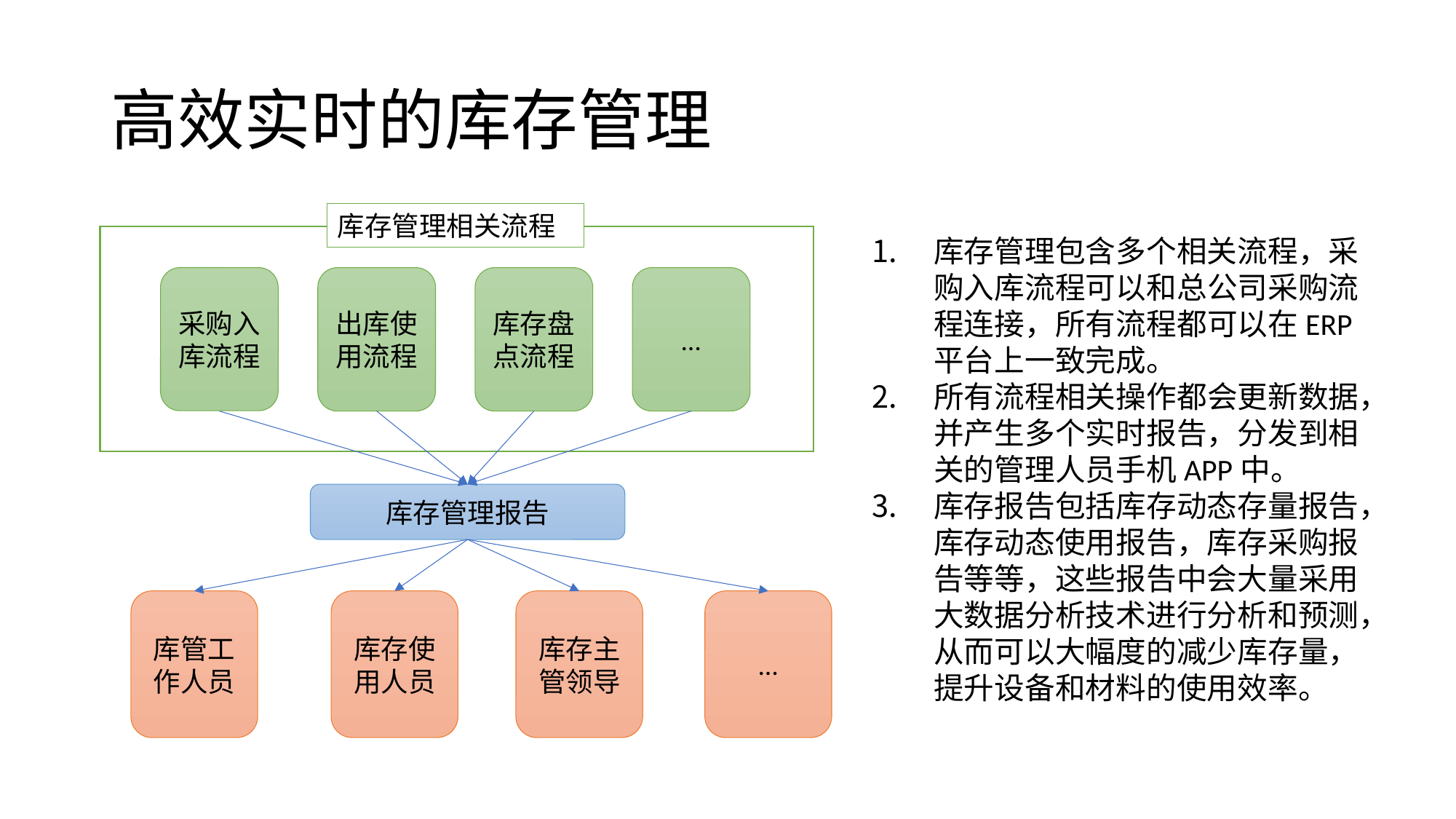

# 高效实时的库存管理
库存管理相关流程

库存管理包含多个相关流程，采购入库流程可以和总公司采购流程连接，所有流程都可以在ERP平台上一致完成。
所有流程相关操作都会更新数据，并产生多个实时报告，分发到相关的管理人员手机APP中。
库存报告包括库存动态存量报告，库存动态使用报告，库存采购报告等等，这些报告中会大量采用大数据分析技术进行分析和预测，从而可以大幅度的减少库存量，提升设备和材料的使用效率。

采购入库流程
出库使用流程
库存盘点流程
…
库存管理报告
库存主管领导
库管工作人员
库存使用人员
…